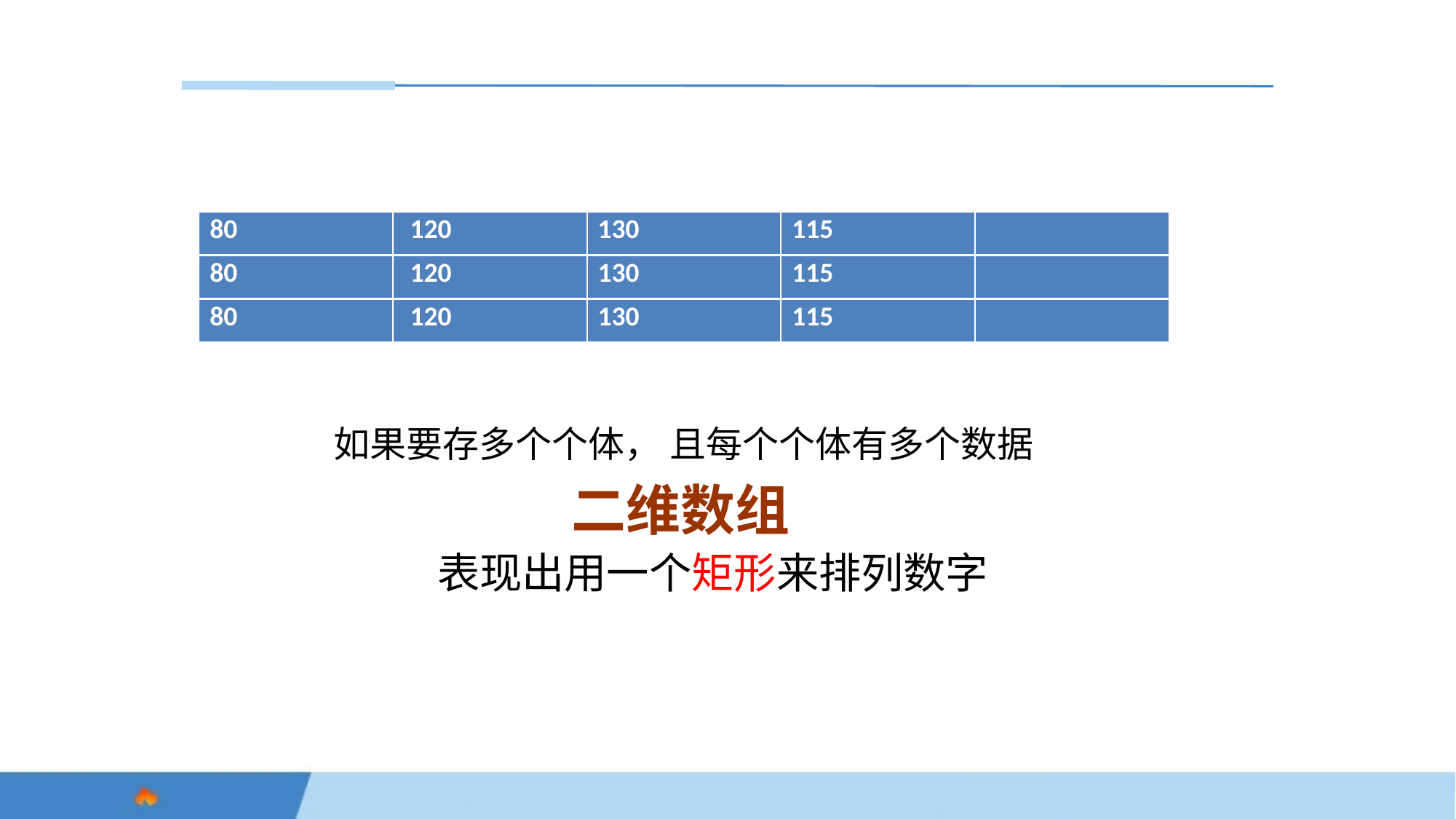

| 80 | 120 | 130 | 115 |  |
| --- | --- | --- | --- | --- |
| 80 | 120 | 130 | 115 |  |
| --- | --- | --- | --- | --- |
| 80 | 120 | 130 | 115 |  |
| --- | --- | --- | --- | --- |
如果要存多个个体， 且每个个体有多个数据
二维数组
表现出用一个矩形来排列数字